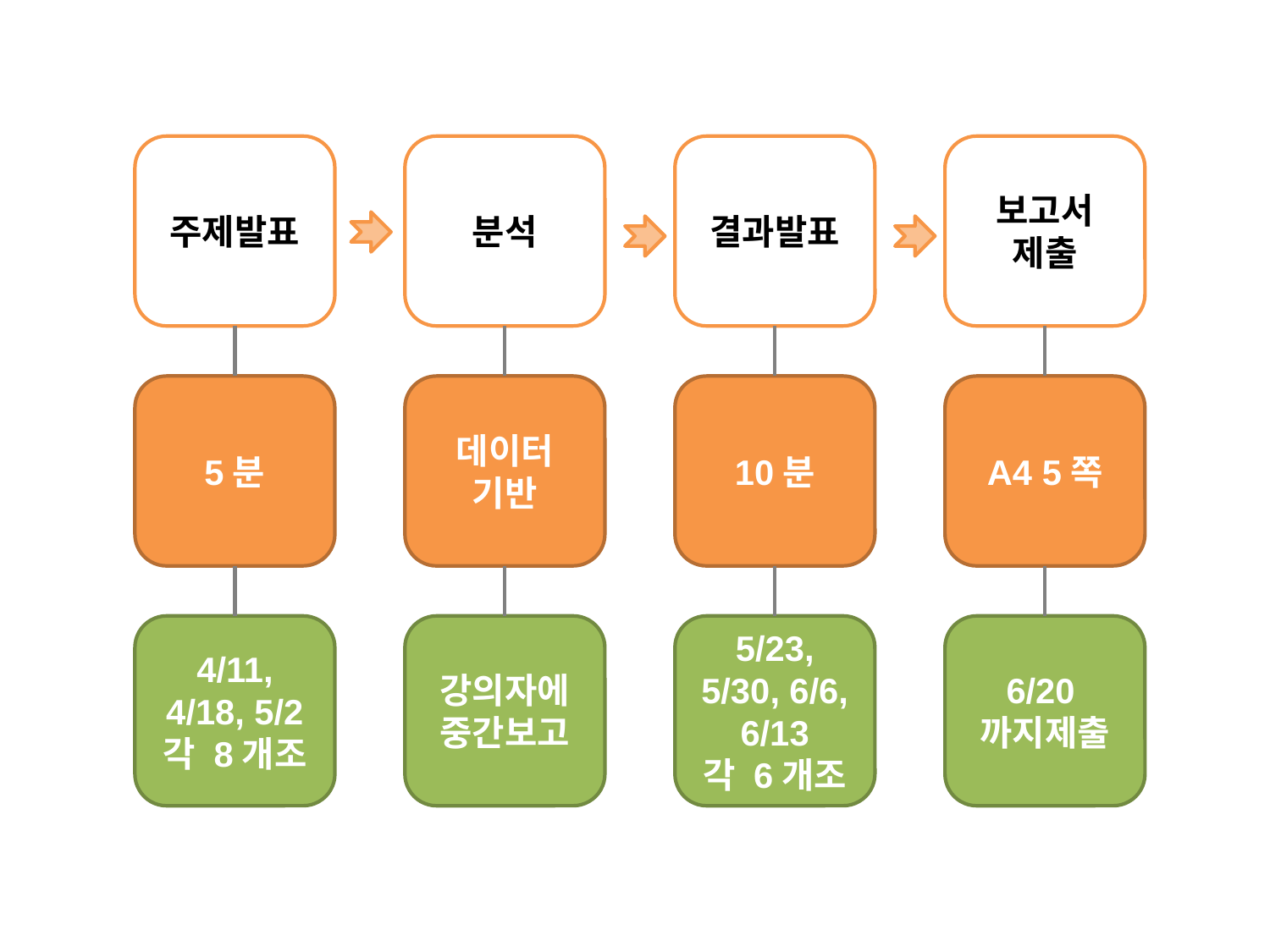

주제발표
분석
결과발표
보고서
제출

5분
데이터
기반
10분
A4 5쪽
4/11, 4/18, 5/2 각 8개조
강의자에중간보고
5/23, 5/30, 6/6, 6/13
각 6개조
6/20까지제출